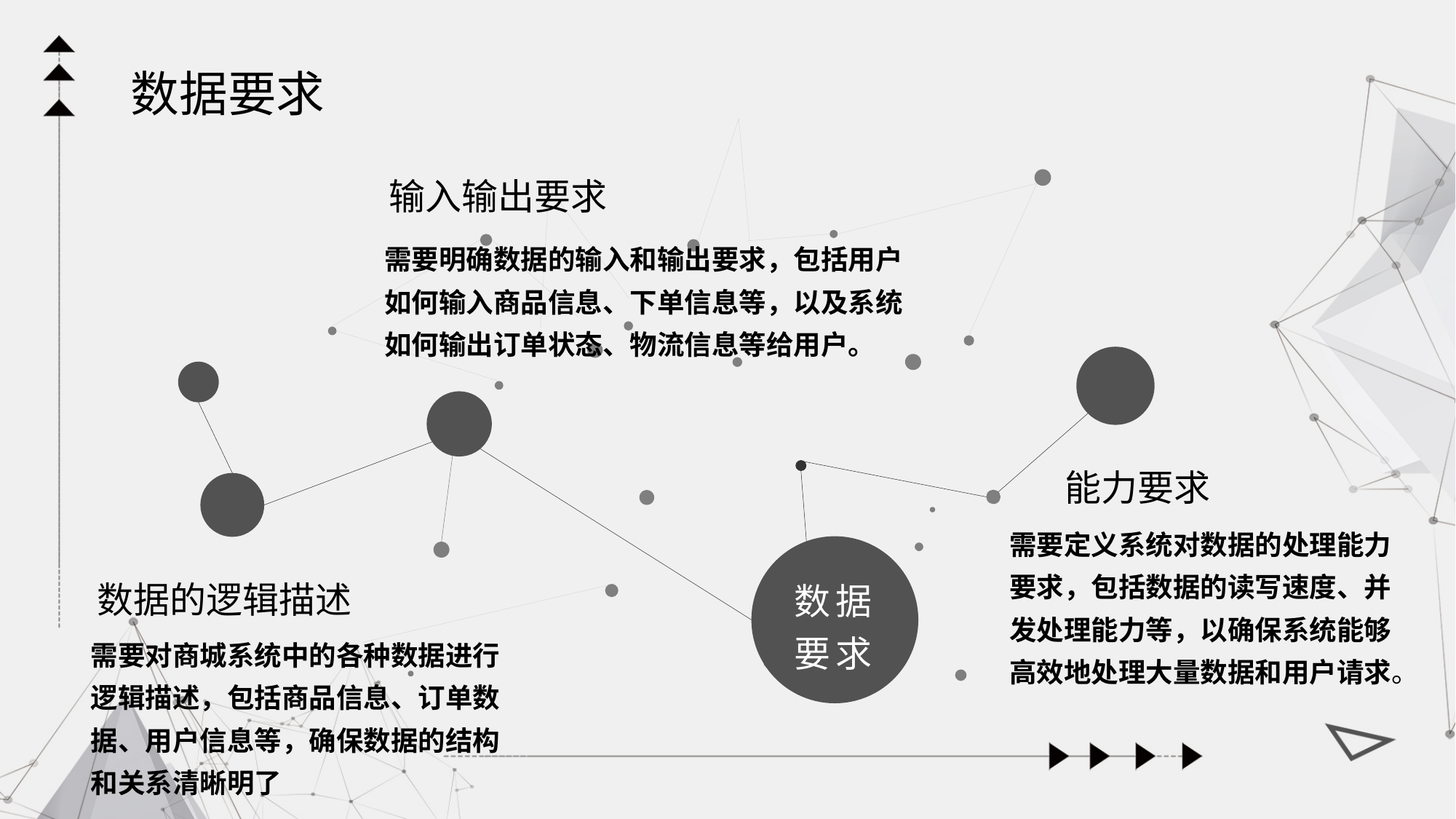

数据要求
输入输出要求
需要明确数据的输入和输出要求，包括用户如何输入商品信息、下单信息等，以及系统如何输出订单状态、物流信息等给用户。

能力要求
需要定义系统对数据的处理能力要求，包括数据的读写速度、并发处理能力等，以确保系统能够高效地处理大量数据和用户请求。

数据的逻辑描述
数据要求

需要对商城系统中的各种数据进行逻辑描述，包括商品信息、订单数据、用户信息等，确保数据的结构和关系清晰明了